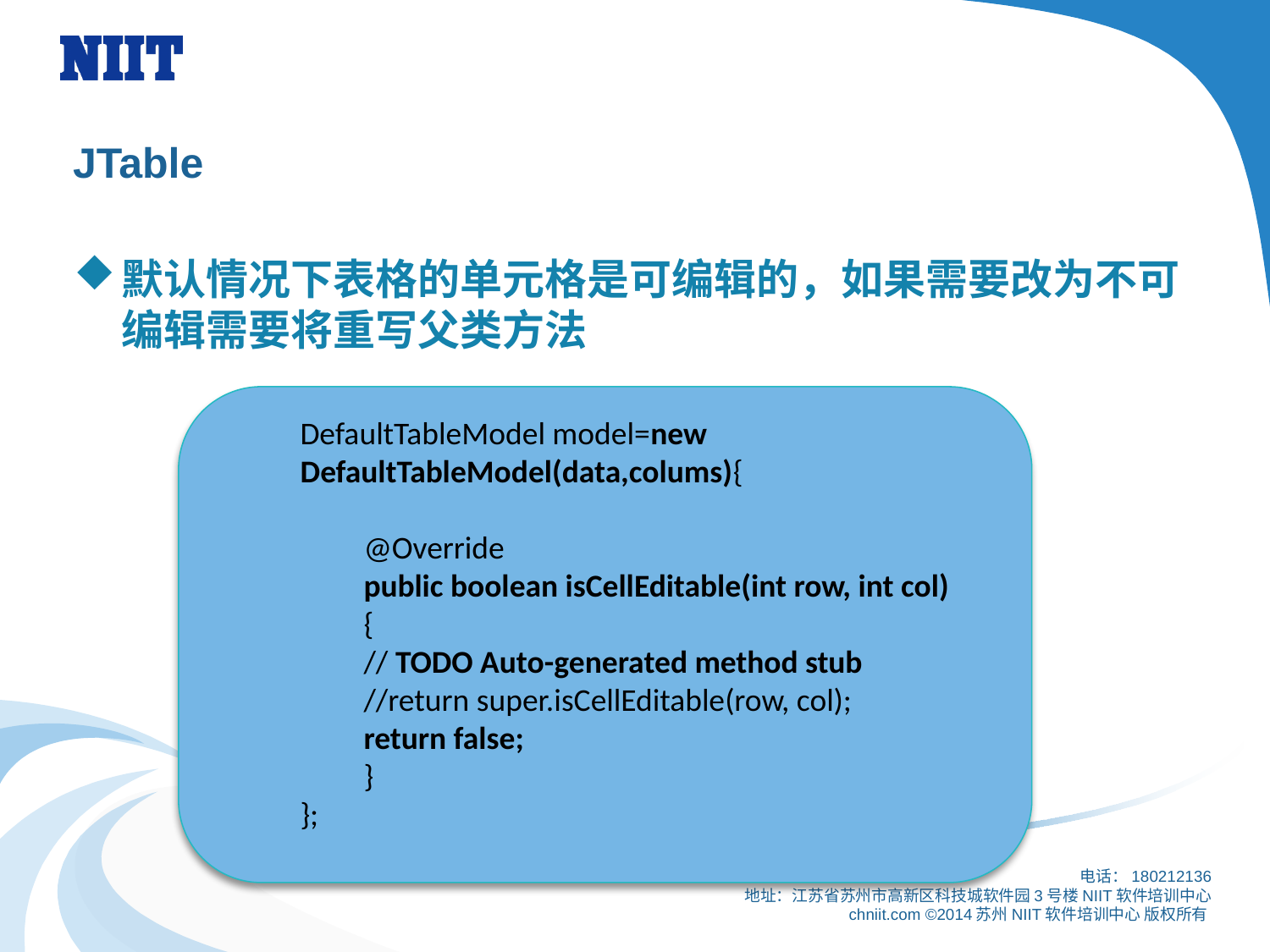

# JTable
默认情况下表格的单元格是可编辑的，如果需要改为不可编辑需要将重写父类方法

DefaultTableModel model=new DefaultTableModel(data,colums){

@Override
public boolean isCellEditable(int row, int col){
// TODO Auto-generated method stub
//return super.isCellEditable(row, col);
return false;
}
};